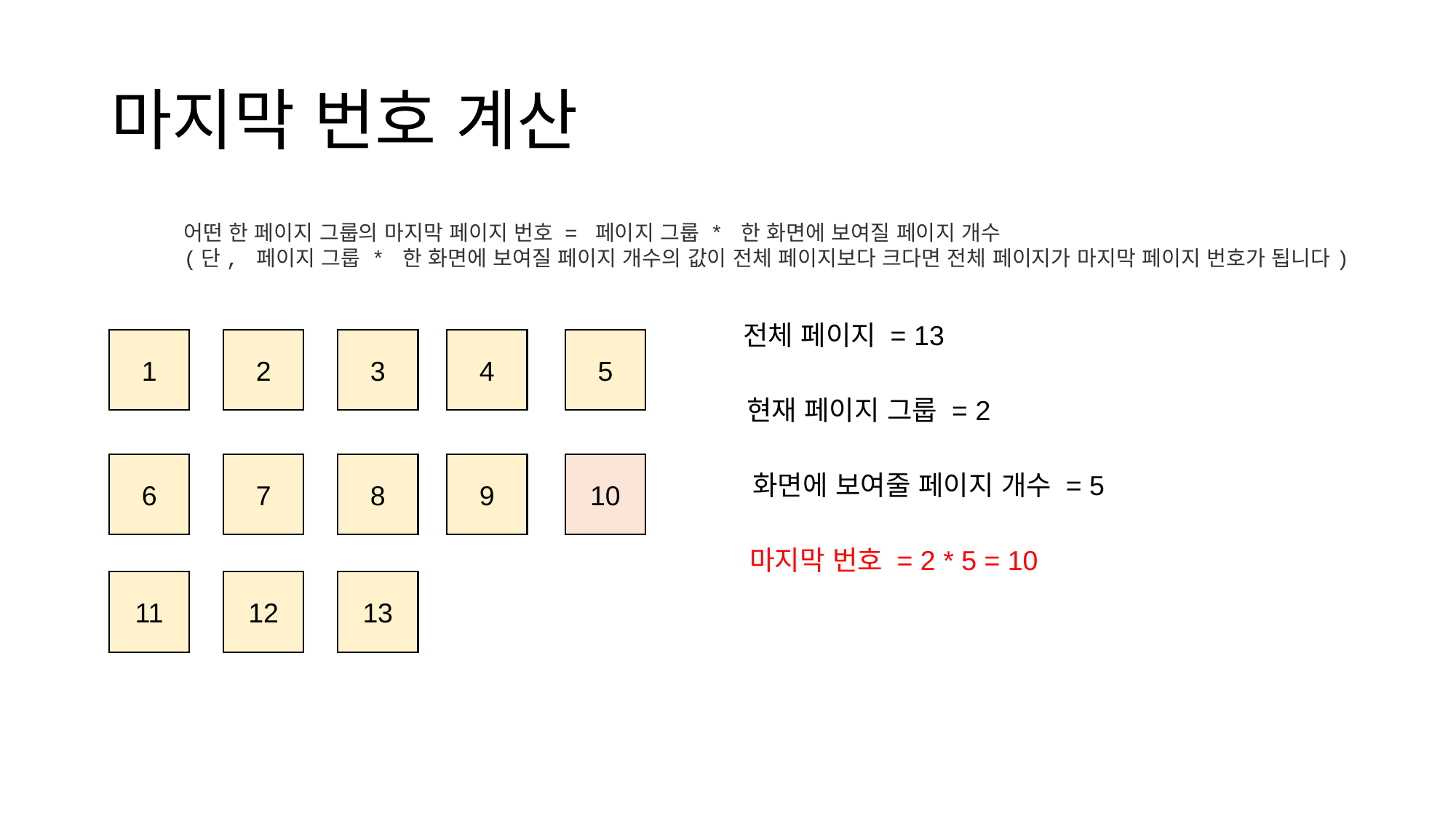

# 마지막 번호 계산
어떤 한 페이지 그룹의 마지막 페이지 번호 = 페이지 그룹 * 한 화면에 보여질 페이지 개수
(단, 페이지 그룹 * 한 화면에 보여질 페이지 개수의 값이 전체 페이지보다 크다면 전체 페이지가 마지막 페이지 번호가 됩니다)
전체 페이지 = 13
1
2
3
4
5
현재 페이지 그룹 = 2
6
7
8
9
10
화면에 보여줄 페이지 개수 = 5
마지막 번호 = 2 * 5 = 10
11
12
13